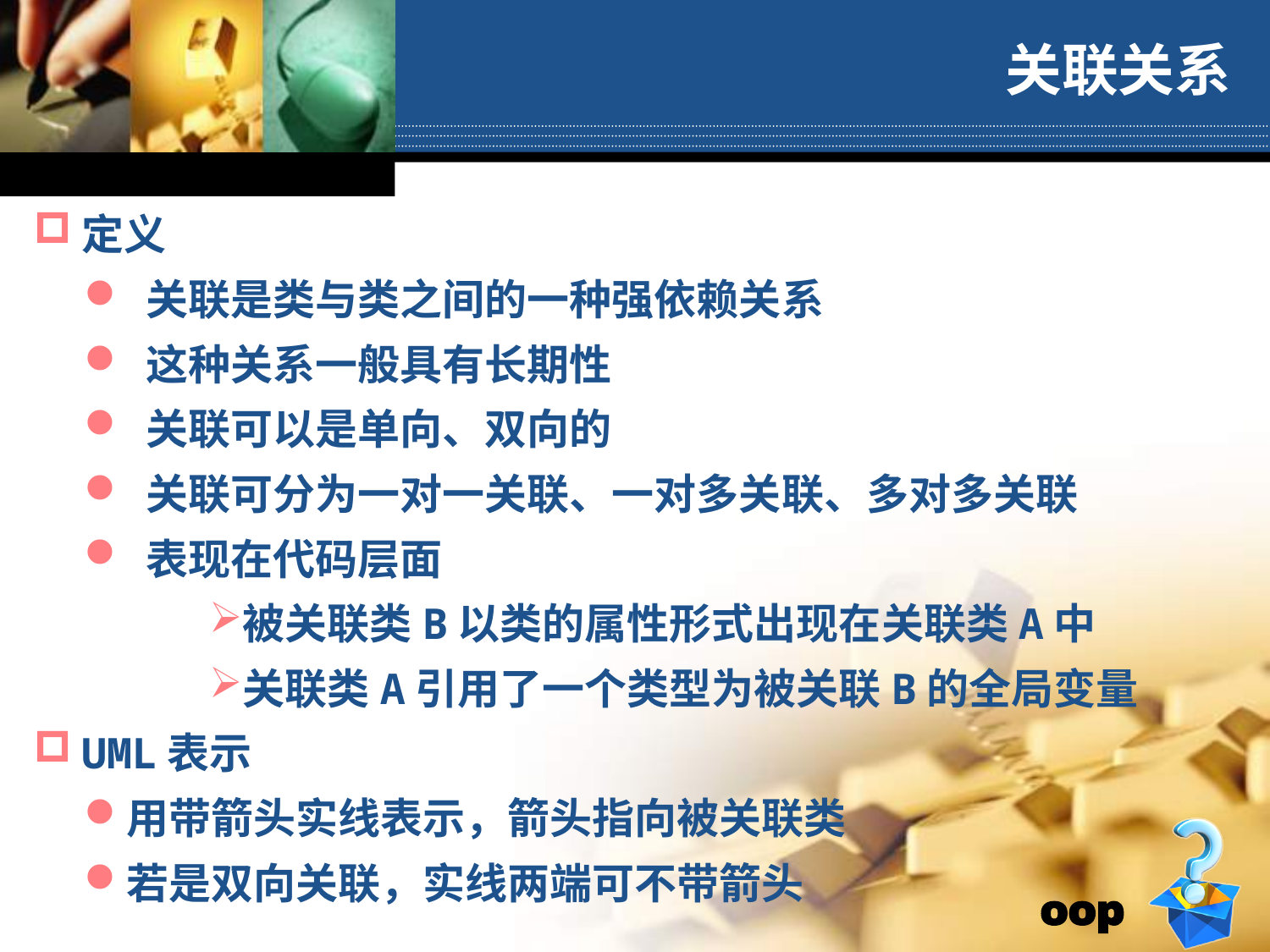

# 关联关系
定义
 关联是类与类之间的一种强依赖关系
 这种关系一般具有长期性
 关联可以是单向、双向的
 关联可分为一对一关联、一对多关联、多对多关联
 表现在代码层面
被关联类B以类的属性形式出现在关联类A中
关联类A引用了一个类型为被关联B的全局变量
UML表示
用带箭头实线表示，箭头指向被关联类
若是双向关联，实线两端可不带箭头
oop